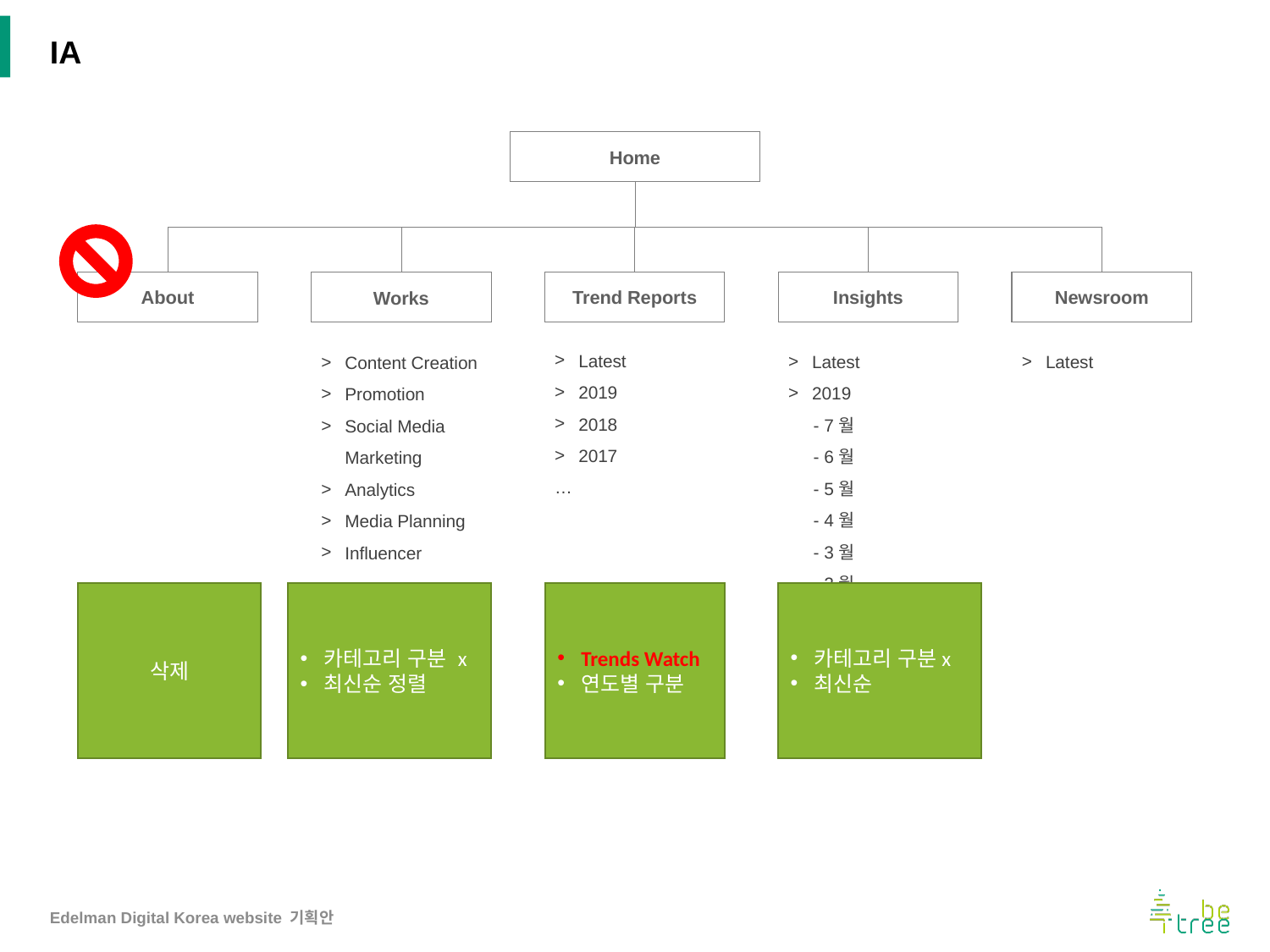

# IA
Home

About
Newsroom
Trend Reports
Insights
Works
Latest
2019
2018
2017
…
Latest
Latest
2019
- 7월
- 6월
- 5월
- 4월
- 3월
- 2월
- 1월
2018
2017
…
Content Creation
Promotion
Social Media Marketing
Analytics
Media Planning
Influencer
삭제
카테고리 구분x
최신순
Trends Watch
연도별 구분
카테고리 구분 x
최신순 정렬
Edelman Digital Korea website 기획안